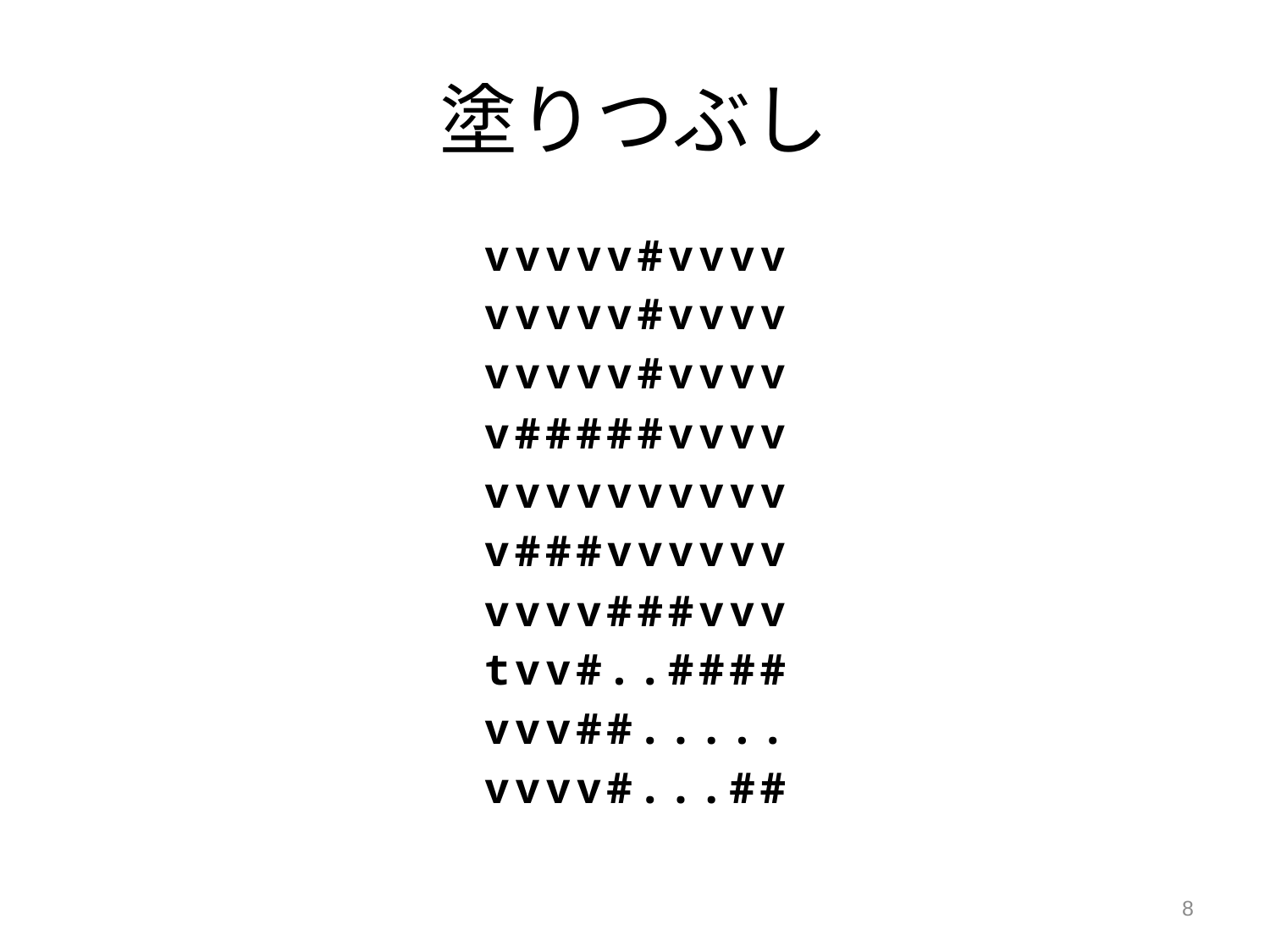

# 塗りつぶし
vvvvv#vvvv
vvvvv#vvvv
vvvvv#vvvv
v#####vvvv
vvvvvvvvvv
v###vvvvvv
vvvv###vvv
tvv#..####
vvv##.....
vvvv#...##
8